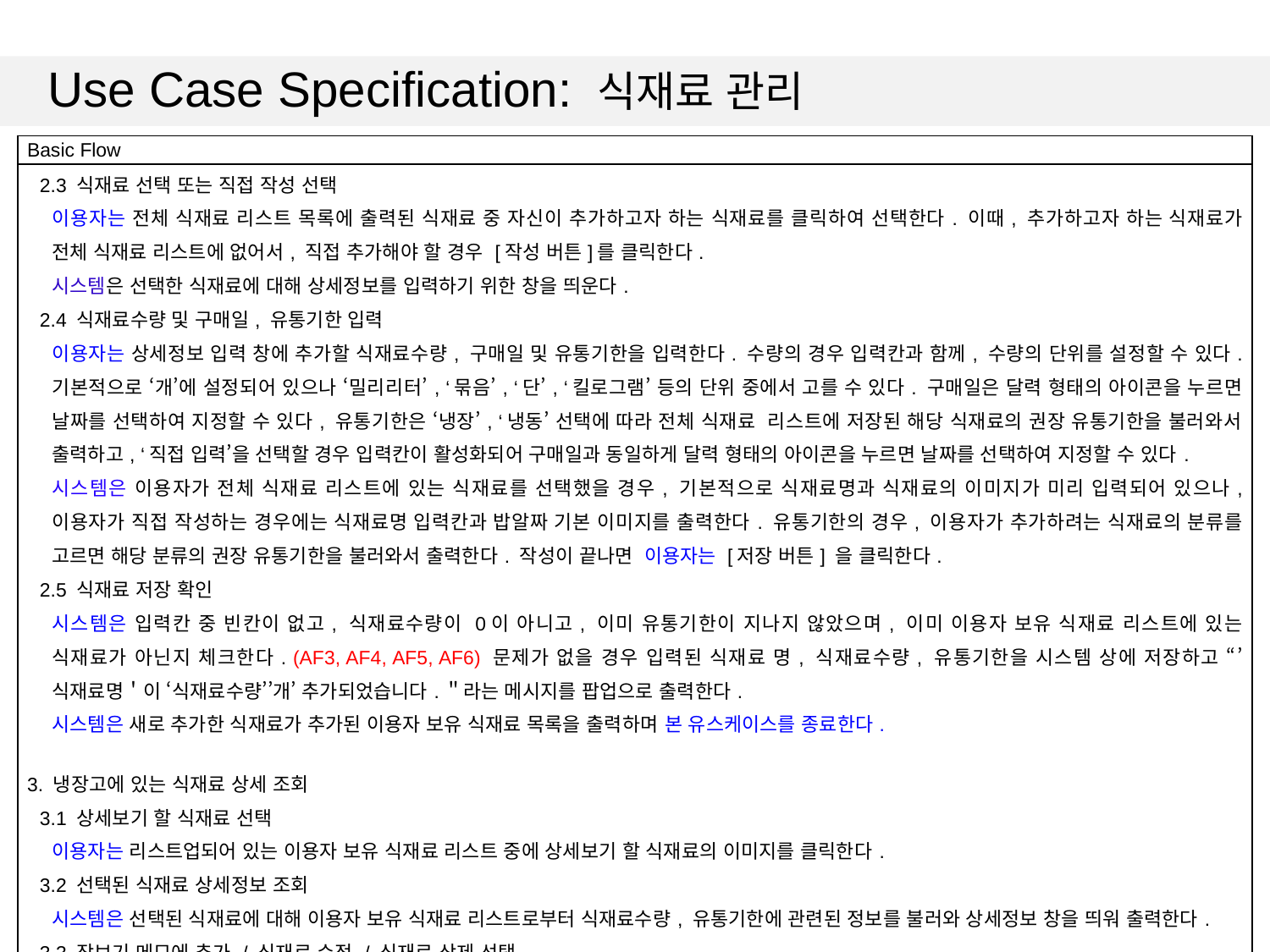

# Use Case Specification: 식재료 관리
| Basic Flow |
| --- |
| 2.3 식재료 선택 또는 직접 작성 선택 이용자는 전체 식재료 리스트 목록에 출력된 식재료 중 자신이 추가하고자 하는 식재료를 클릭하여 선택한다. 이때, 추가하고자 하는 식재료가 전체 식재료 리스트에 없어서, 직접 추가해야 할 경우 [작성 버튼]를 클릭한다. 시스템은 선택한 식재료에 대해 상세정보를 입력하기 위한 창을 띄운다. 2.4 식재료수량 및 구매일, 유통기한 입력 이용자는 상세정보 입력 창에 추가할 식재료수량, 구매일 및 유통기한을 입력한다. 수량의 경우 입력칸과 함께, 수량의 단위를 설정할 수 있다. 기본적으로 ‘개’에 설정되어 있으나 ‘밀리리터’, ‘묶음’, ‘단’, ‘킬로그램’ 등의 단위 중에서 고를 수 있다. 구매일은 달력 형태의 아이콘을 누르면 날짜를 선택하여 지정할 수 있다, 유통기한은 ‘냉장’, ‘냉동’ 선택에 따라 전체 식재료 리스트에 저장된 해당 식재료의 권장 유통기한을 불러와서 출력하고, ‘직접 입력’을 선택할 경우 입력칸이 활성화되어 구매일과 동일하게 달력 형태의 아이콘을 누르면 날짜를 선택하여 지정할 수 있다. 시스템은 이용자가 전체 식재료 리스트에 있는 식재료를 선택했을 경우, 기본적으로 식재료명과 식재료의 이미지가 미리 입력되어 있으나, 이용자가 직접 작성하는 경우에는 식재료명 입력칸과 밥알짜 기본 이미지를 출력한다. 유통기한의 경우, 이용자가 추가하려는 식재료의 분류를 고르면 해당 분류의 권장 유통기한을 불러와서 출력한다. 작성이 끝나면 이용자는 [저장 버튼] 을 클릭한다. 2.5 식재료 저장 확인 시스템은 입력칸 중 빈칸이 없고, 식재료수량이 0이 아니고, 이미 유통기한이 지나지 않았으며, 이미 이용자 보유 식재료 리스트에 있는 식재료가 아닌지 체크한다. (AF3, AF4, AF5, AF6) 문제가 없을 경우 입력된 식재료 명, 식재료수량, 유통기한을 시스템 상에 저장하고 “’식재료명＇이 ‘식재료수량’’개’ 추가되었습니다.＂라는 메시지를 팝업으로 출력한다. 시스템은 새로 추가한 식재료가 추가된 이용자 보유 식재료 목록을 출력하며 본 유스케이스를 종료한다. 3. 냉장고에 있는 식재료 상세 조회 3.1 상세보기 할 식재료 선택 이용자는 리스트업되어 있는 이용자 보유 식재료 리스트 중에 상세보기 할 식재료의 이미지를 클릭한다. 3.2 선택된 식재료 상세정보 조회 시스템은 선택된 식재료에 대해 이용자 보유 식재료 리스트로부터 식재료수량, 유통기한에 관련된 정보를 불러와 상세정보 창을 띄워 출력한다. 3.3 장보기 메모에 추가 / 식재료 수정 / 식재료 삭제 선택 식재료를 장보기 메모에 추가하는 경우 : 장보기 메모에 추가(step4) 서브플로우 수행 식재료를 수정하는 경우 : 냉장고에 있는 식재료 수정(Step5) 서브플로우 수행 식재료를 삭제하는 경우 : 냉장고에 있는 식재료 삭제(Step6) 서브플로우 수행 |